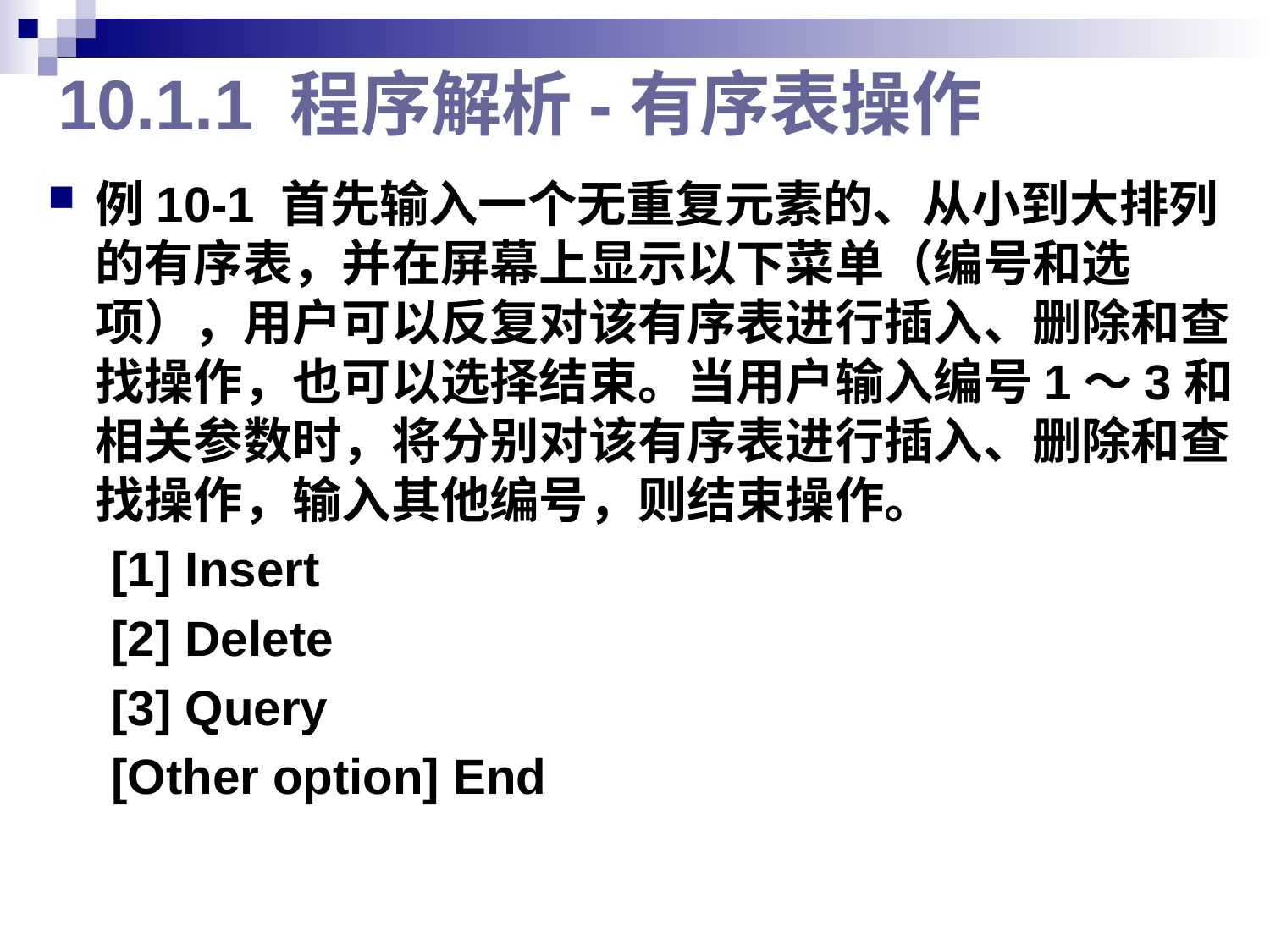

# 10.1.1 程序解析-有序表操作
例10-1 首先输入一个无重复元素的、从小到大排列的有序表，并在屏幕上显示以下菜单（编号和选项），用户可以反复对该有序表进行插入、删除和查找操作，也可以选择结束。当用户输入编号1～3和相关参数时，将分别对该有序表进行插入、删除和查找操作，输入其他编号，则结束操作。
[1] Insert
[2] Delete
[3] Query
[Other option] End